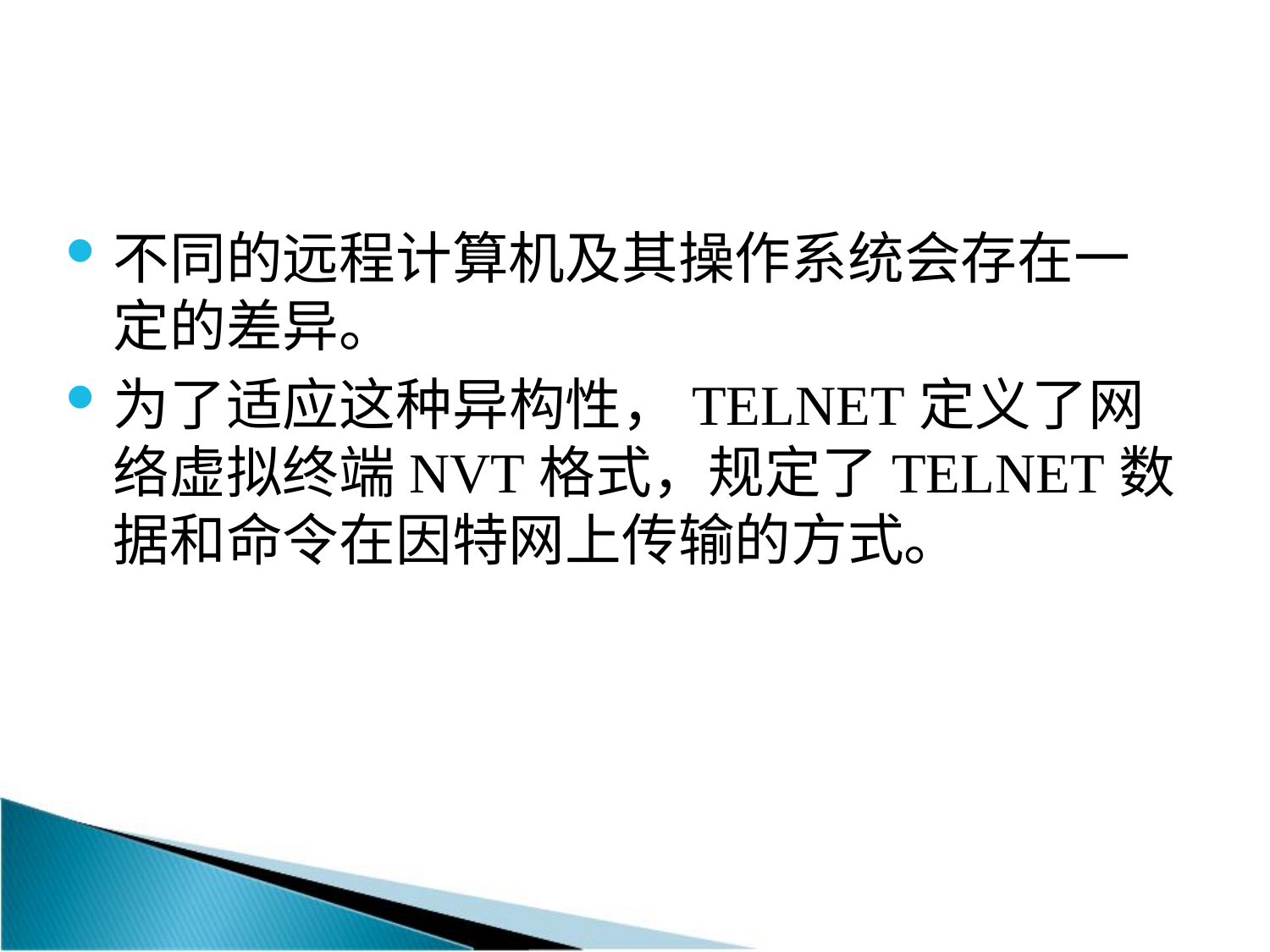

#
不同的远程计算机及其操作系统会存在一定的差异。
为了适应这种异构性，TELNET定义了网络虚拟终端NVT格式，规定了TELNET数据和命令在因特网上传输的方式。